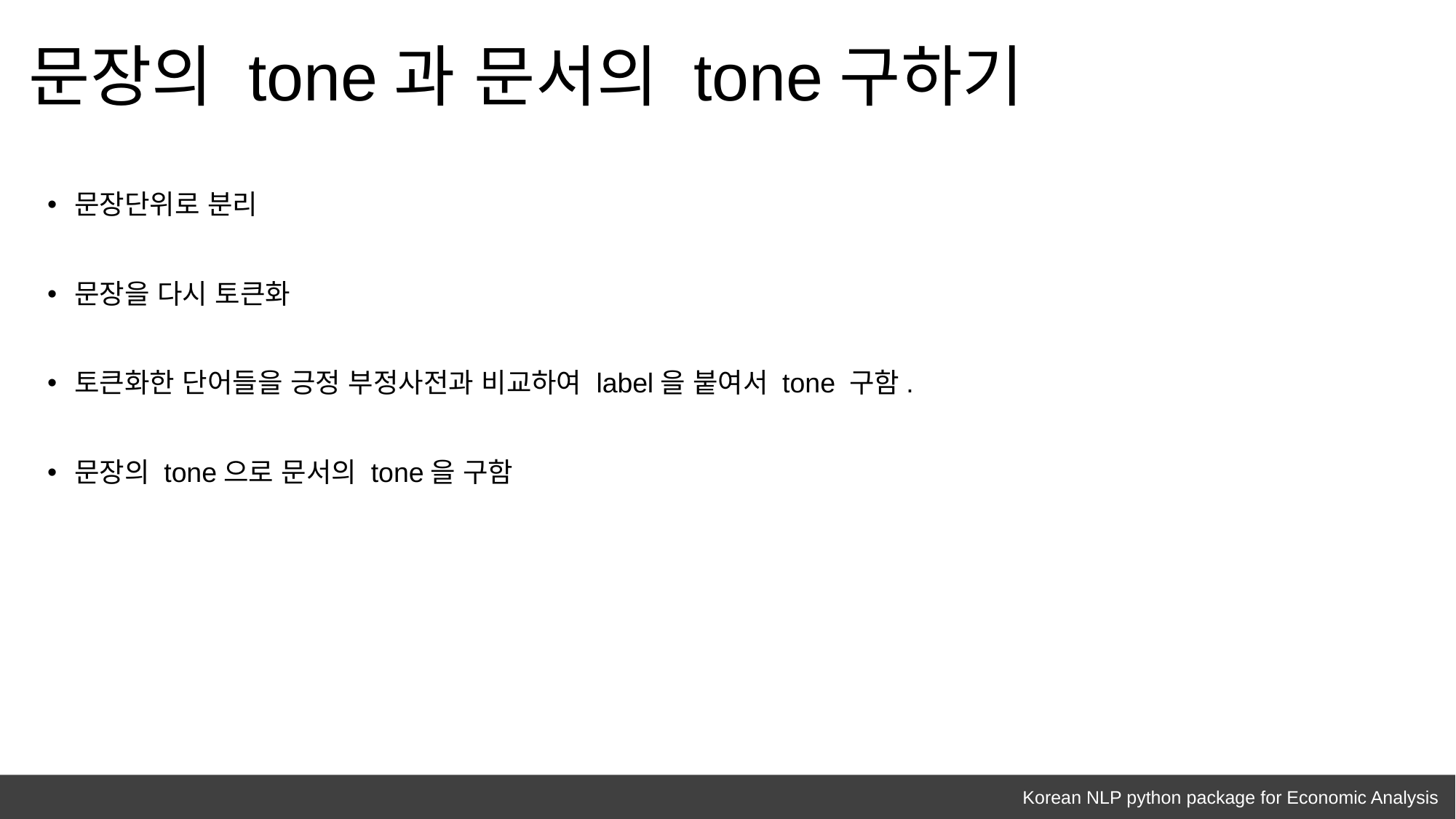

# 문장의 tone과 문서의 tone구하기
문장단위로 분리

문장을 다시 토큰화

토큰화한 단어들을 긍정 부정사전과 비교하여 label을 붙여서 tone 구함.

문장의 tone으로 문서의 tone을 구함

Korean NLP python package for Economic Analysis